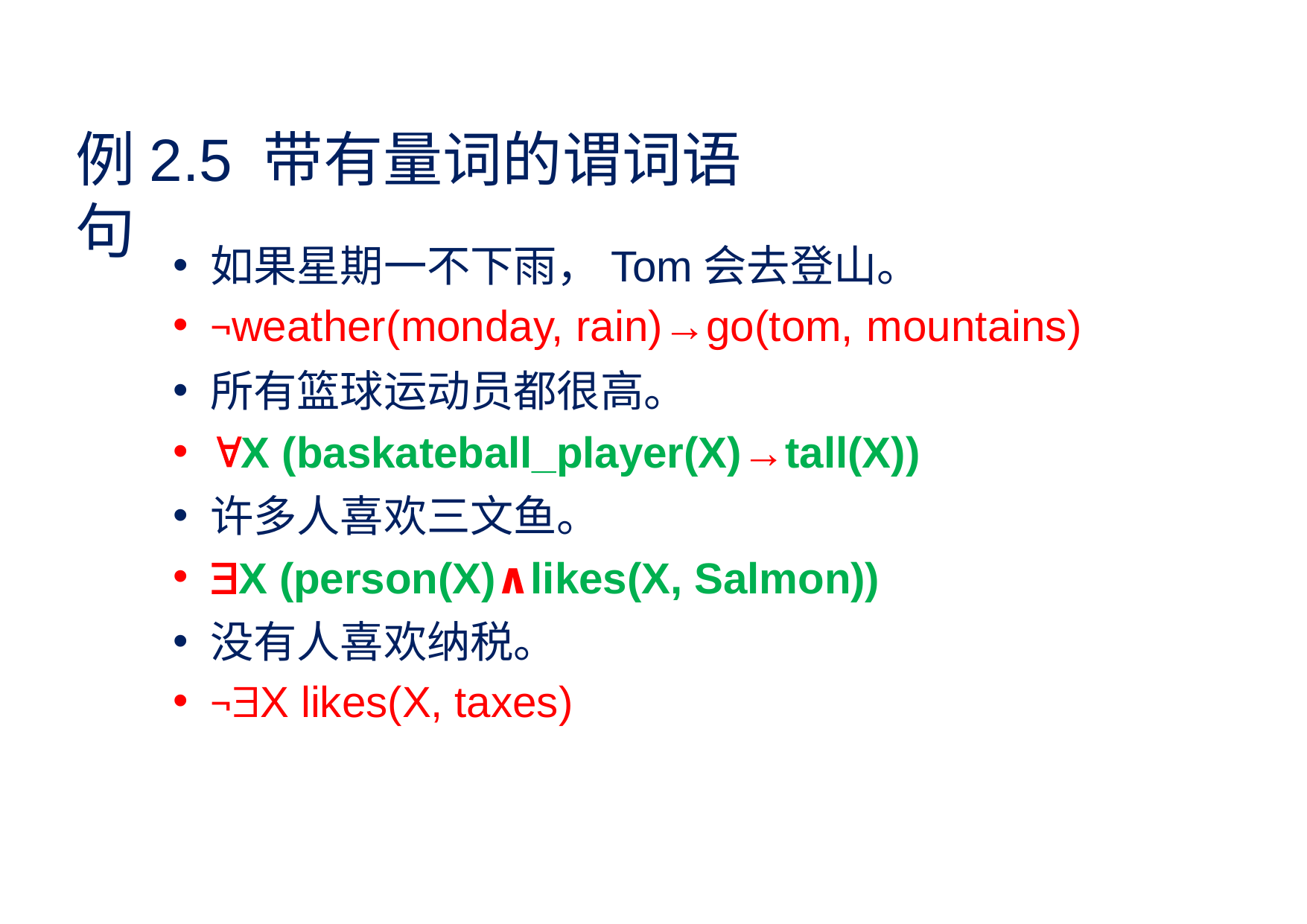

# 例2.5 带有量词的谓词语句
如果星期一不下雨，Tom会去登山。
¬weather(monday, rain)→go(tom, mountains)
所有篮球运动员都很高。
∀X (baskateball_player(X)→tall(X))
许多人喜欢三文鱼。
∃X (person(X)∧likes(X, Salmon))
没有人喜欢纳税。
¬∃X likes(X, taxes)
32